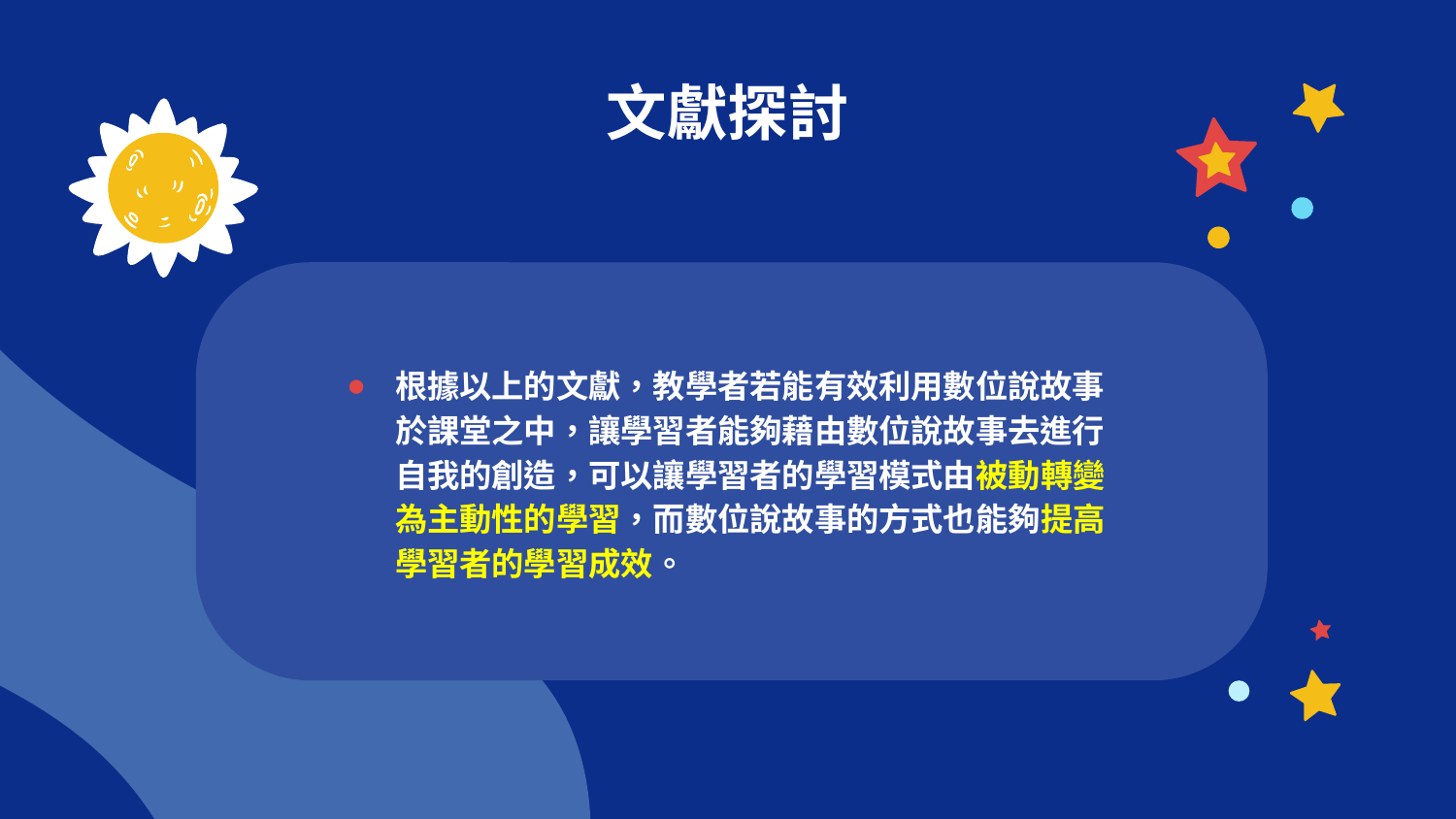

# 文獻探討

根據以上的文獻，教學者若能有效利用數位說故事於課堂之中，讓學習者能夠藉由數位說故事去進行自我的創造，可以讓學習者的學習模式由被動轉變為主動性的學習，而數位說故事的方式也能夠提高學習者的學習成效。